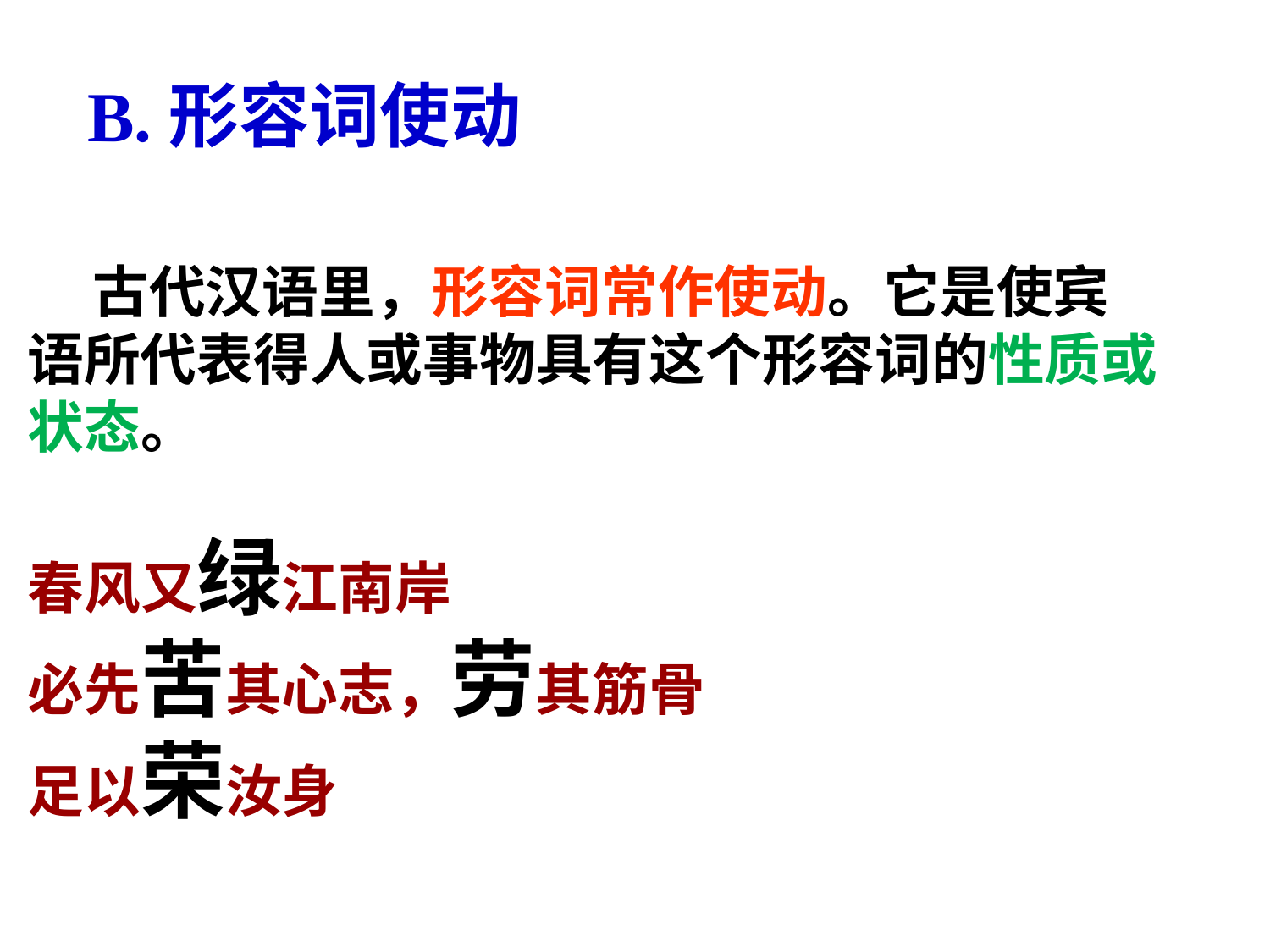

B.形容词使动
    古代汉语里，形容词常作使动。它是使宾
语所代表得人或事物具有这个形容词的性质或
状态。
春风又绿江南岸
必先苦其心志，劳其筋骨
足以荣汝身